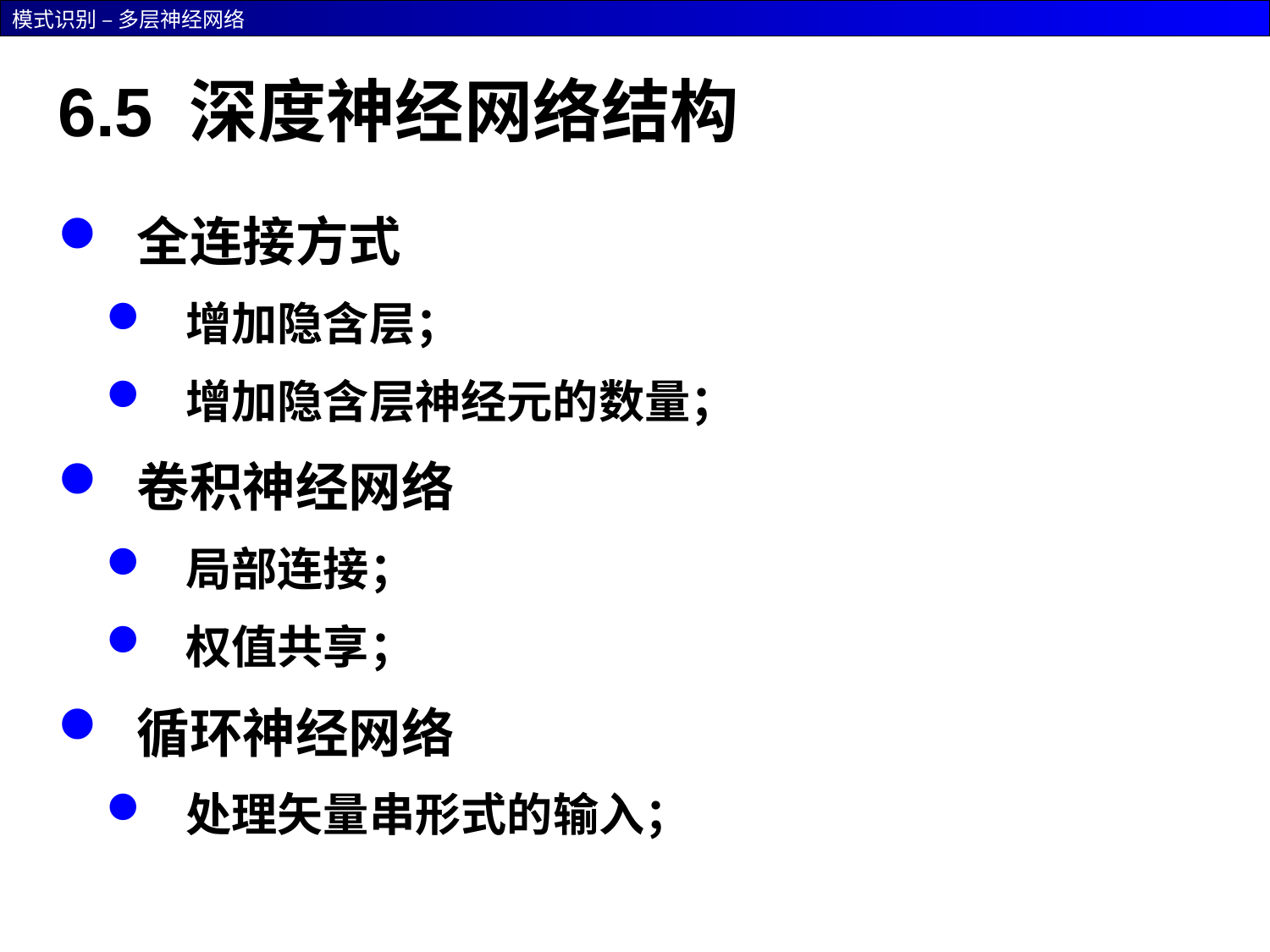

# 6.5 深度神经网络结构
全连接方式
增加隐含层；
增加隐含层神经元的数量；
卷积神经网络
局部连接；
权值共享；
循环神经网络
处理矢量串形式的输入；